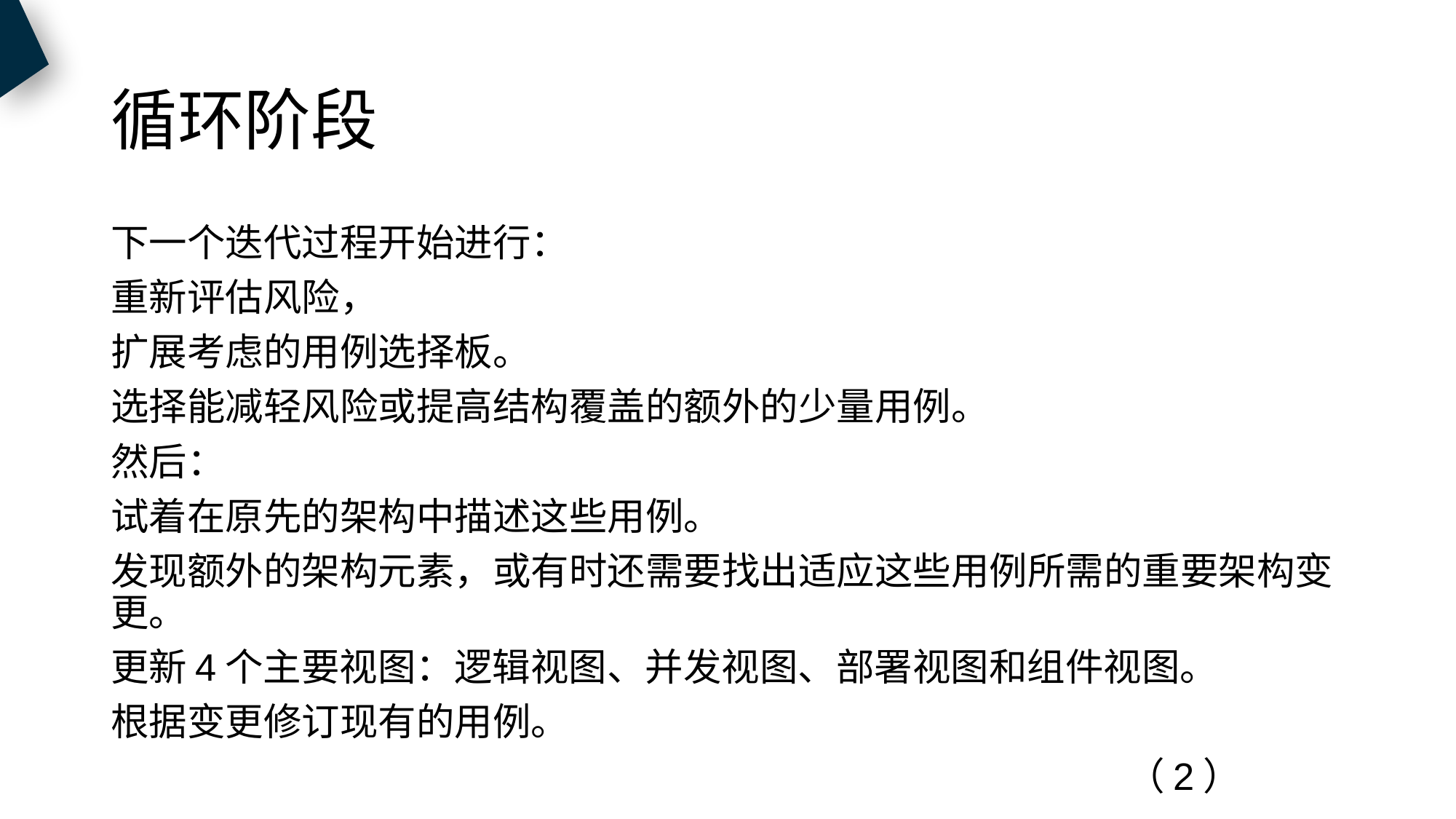

# 循环阶段
下一个迭代过程开始进行：
重新评估风险，
扩展考虑的用例选择板。
选择能减轻风险或提高结构覆盖的额外的少量用例。
然后：
试着在原先的架构中描述这些用例。
发现额外的架构元素，或有时还需要找出适应这些用例所需的重要架构变更。
更新4个主要视图：逻辑视图、并发视图、部署视图和组件视图。
根据变更修订现有的用例。
										   （2）